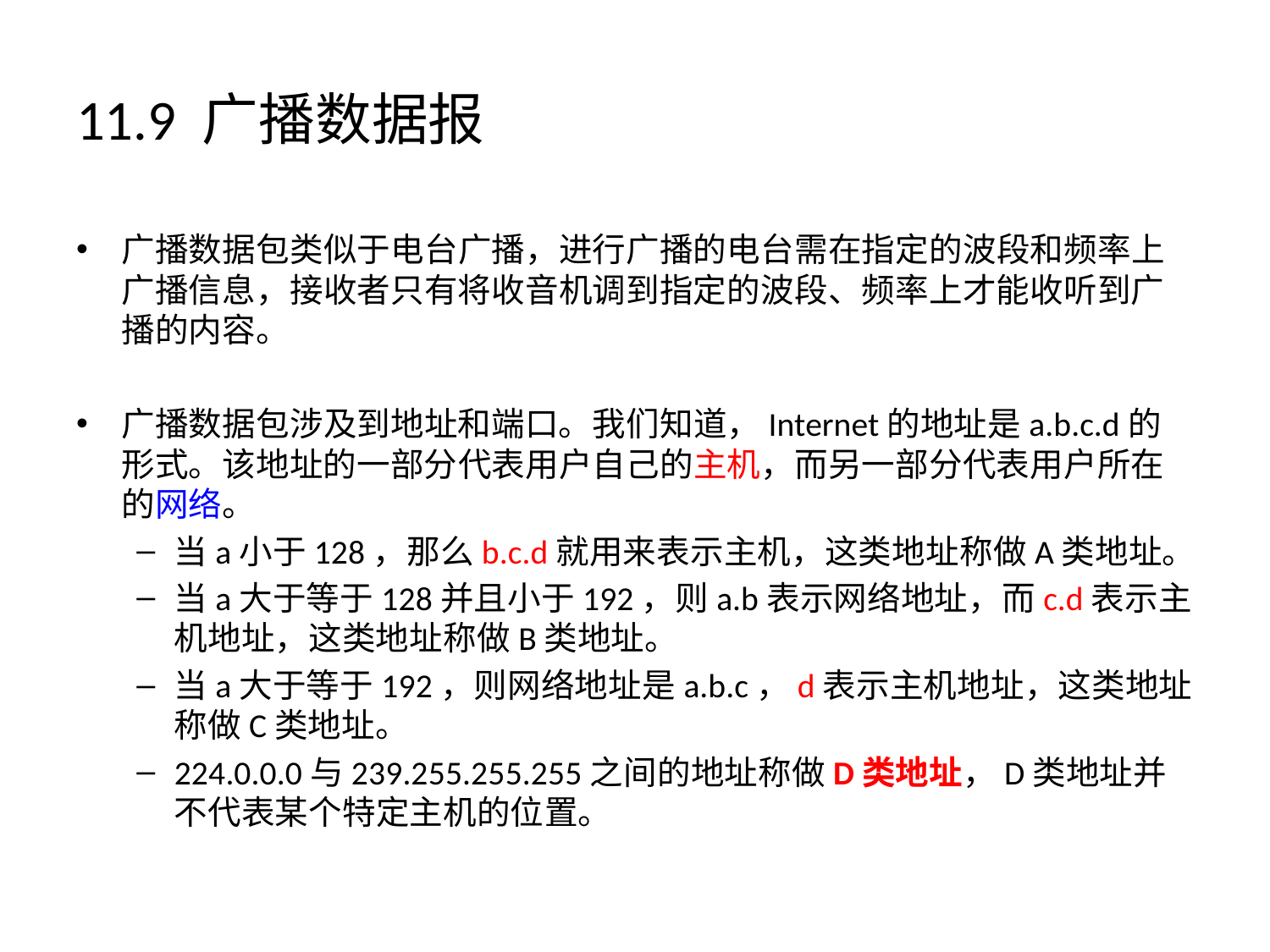

# 11.9 广播数据报
广播数据包类似于电台广播，进行广播的电台需在指定的波段和频率上广播信息，接收者只有将收音机调到指定的波段、频率上才能收听到广播的内容。

广播数据包涉及到地址和端口。我们知道，Internet的地址是a.b.c.d的形式。该地址的一部分代表用户自己的主机，而另一部分代表用户所在的网络。
当a小于128，那么b.c.d就用来表示主机，这类地址称做A类地址。
当a大于等于128并且小于192，则a.b表示网络地址，而c.d表示主机地址，这类地址称做B类地址。
当a大于等于192，则网络地址是a.b.c，d表示主机地址，这类地址称做C类地址。
224.0.0.0与239.255.255.255之间的地址称做D类地址，D类地址并不代表某个特定主机的位置。